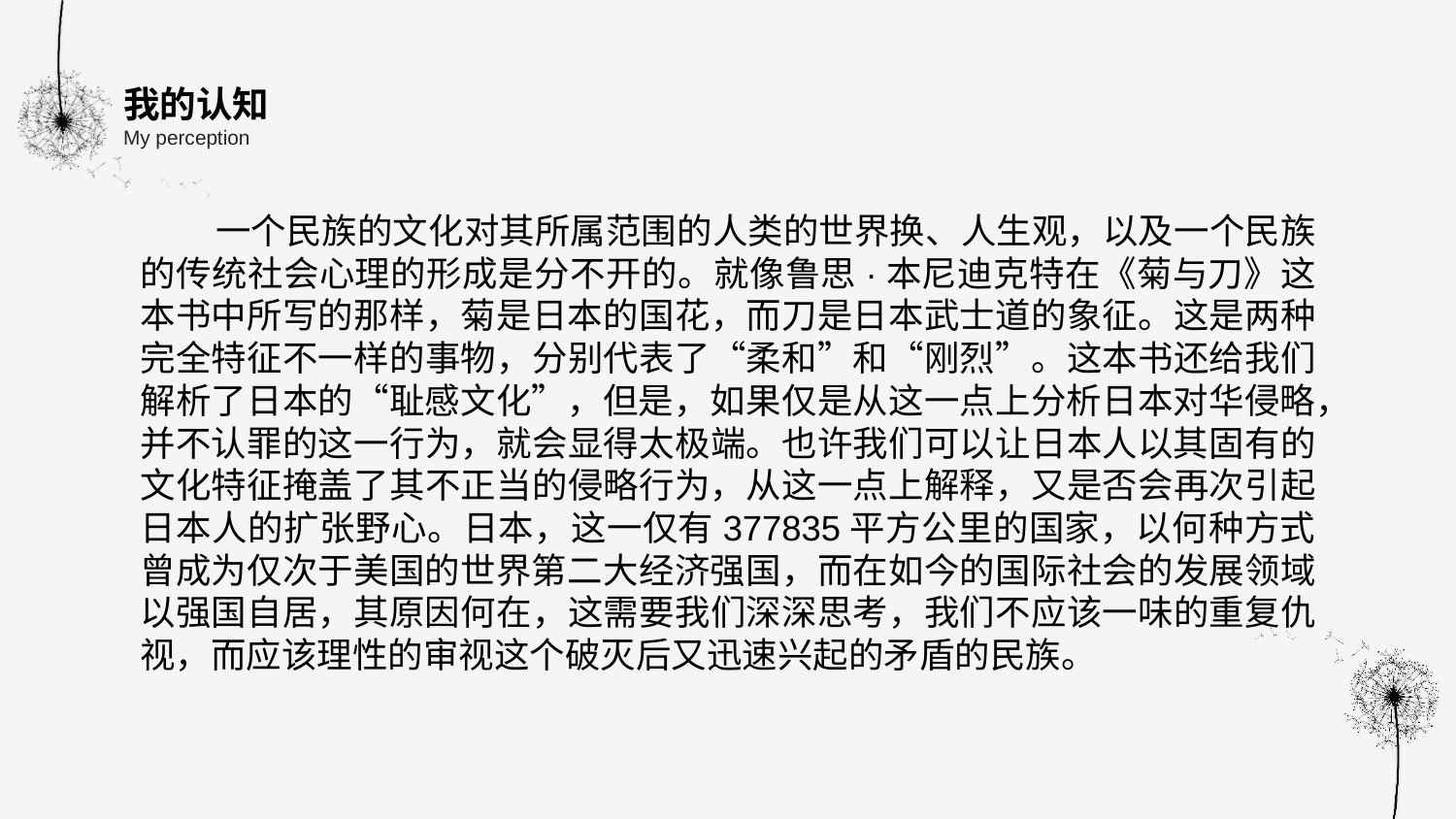

我的认知
My perception
   一个民族的文化对其所属范围的人类的世界换、人生观，以及一个民族的传统社会心理的形成是分不开的。就像鲁思·本尼迪克特在《菊与刀》这本书中所写的那样，菊是日本的国花，而刀是日本武士道的象征。这是两种完全特征不一样的事物，分别代表了“柔和”和“刚烈”。这本书还给我们解析了日本的“耻感文化”，但是，如果仅是从这一点上分析日本对华侵略，并不认罪的这一行为，就会显得太极端。也许我们可以让日本人以其固有的文化特征掩盖了其不正当的侵略行为，从这一点上解释，又是否会再次引起日本人的扩张野心。日本，这一仅有377835平方公里的国家，以何种方式曾成为仅次于美国的世界第二大经济强国，而在如今的国际社会的发展领域以强国自居，其原因何在，这需要我们深深思考，我们不应该一味的重复仇视，而应该理性的审视这个破灭后又迅速兴起的矛盾的民族。